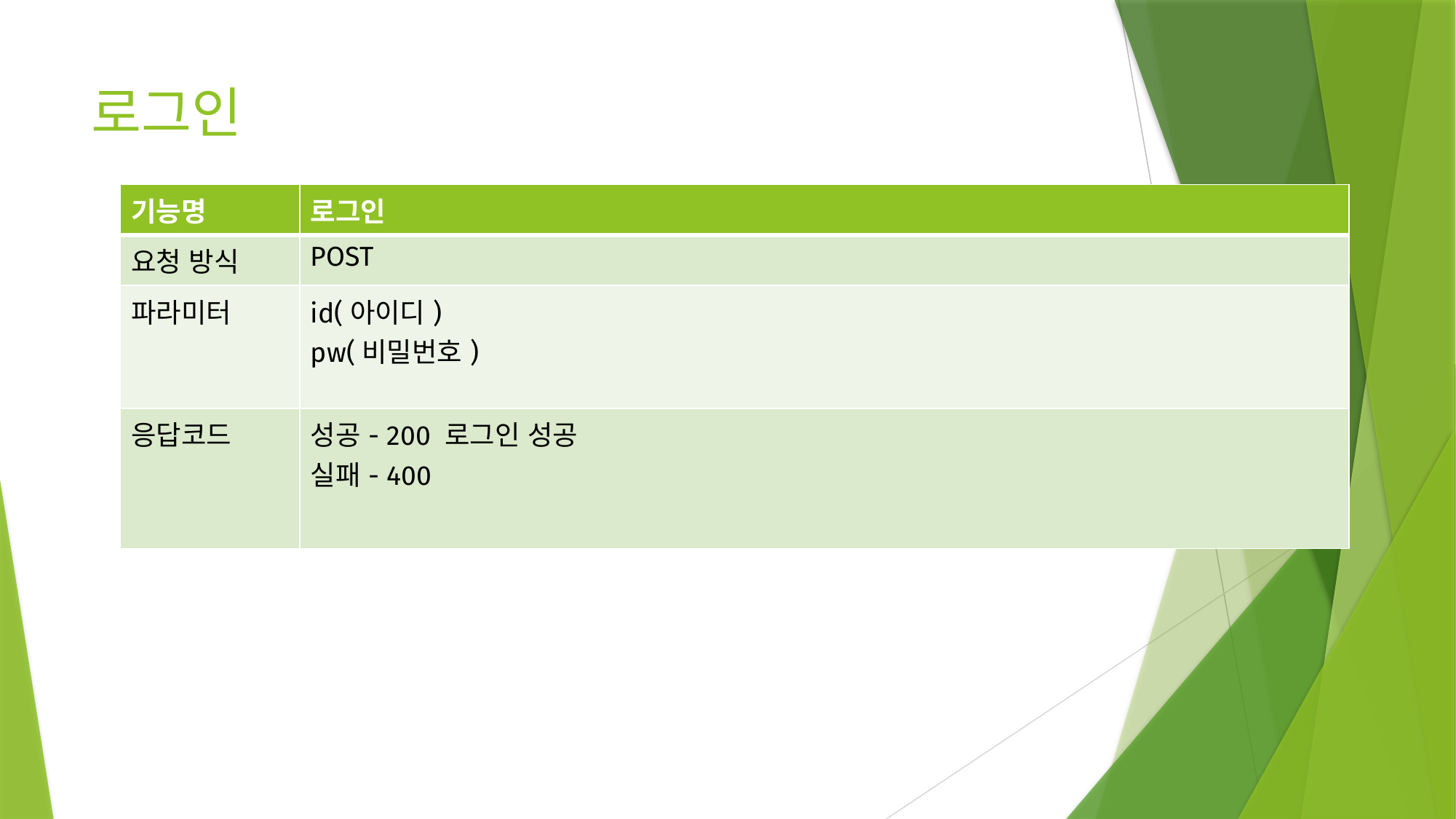

로그인
| 기능명 | 로그인 |
| --- | --- |
| 요청 방식 | POST |
| 파라미터 | id(아이디) pw(비밀번호) |
| 응답코드 | 성공- 200 로그인 성공 실패- 400 |